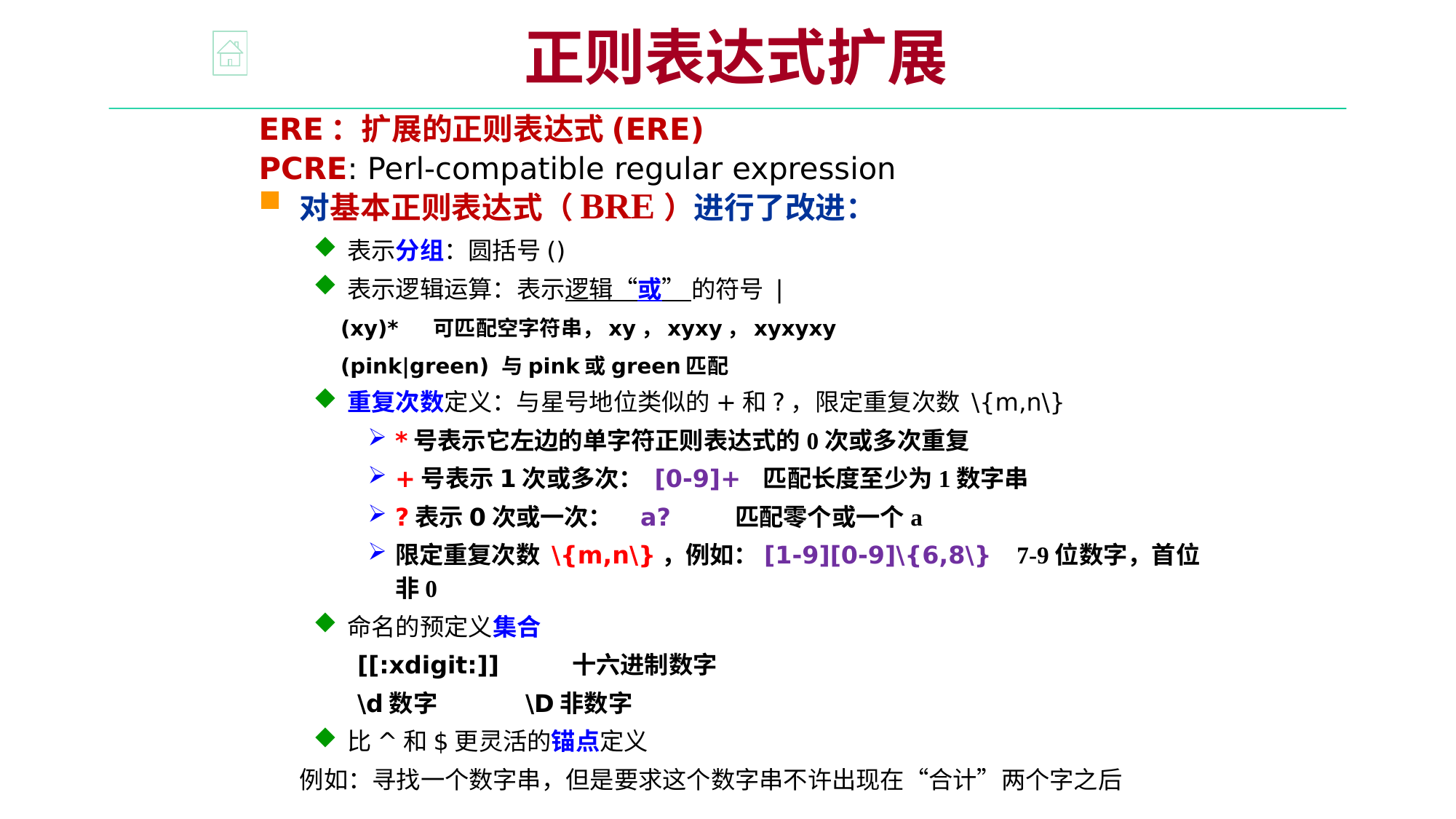

正则表达式扩展

ERE：扩展的正则表达式(ERE)
PCRE: Perl-compatible regular expression
对基本正则表达式（BRE）进行了改进：
表示分组：圆括号()
表示逻辑运算：表示逻辑“或” 的符号 |
(xy)*    可匹配空字符串，xy，xyxy，xyxyxy
(pink|green) 与pink或green匹配
重复次数定义：与星号地位类似的+和?，限定重复次数 \{m,n\}
*号表示它左边的单字符正则表达式的0次或多次重复
+号表示1次或多次： [0-9]+  匹配长度至少为1数字串
?表示0次或一次：    a?       匹配零个或一个a
限定重复次数 \{m,n\}，例如：[1-9][0-9]\{6,8\}   7-9位数字，首位非0
命名的预定义集合
  [[:xdigit:]]        十六进制数字
  \d数字               \D非数字
比^和$更灵活的锚点定义
例如：寻找一个数字串，但是要求这个数字串不许出现在“合计”两个字之后